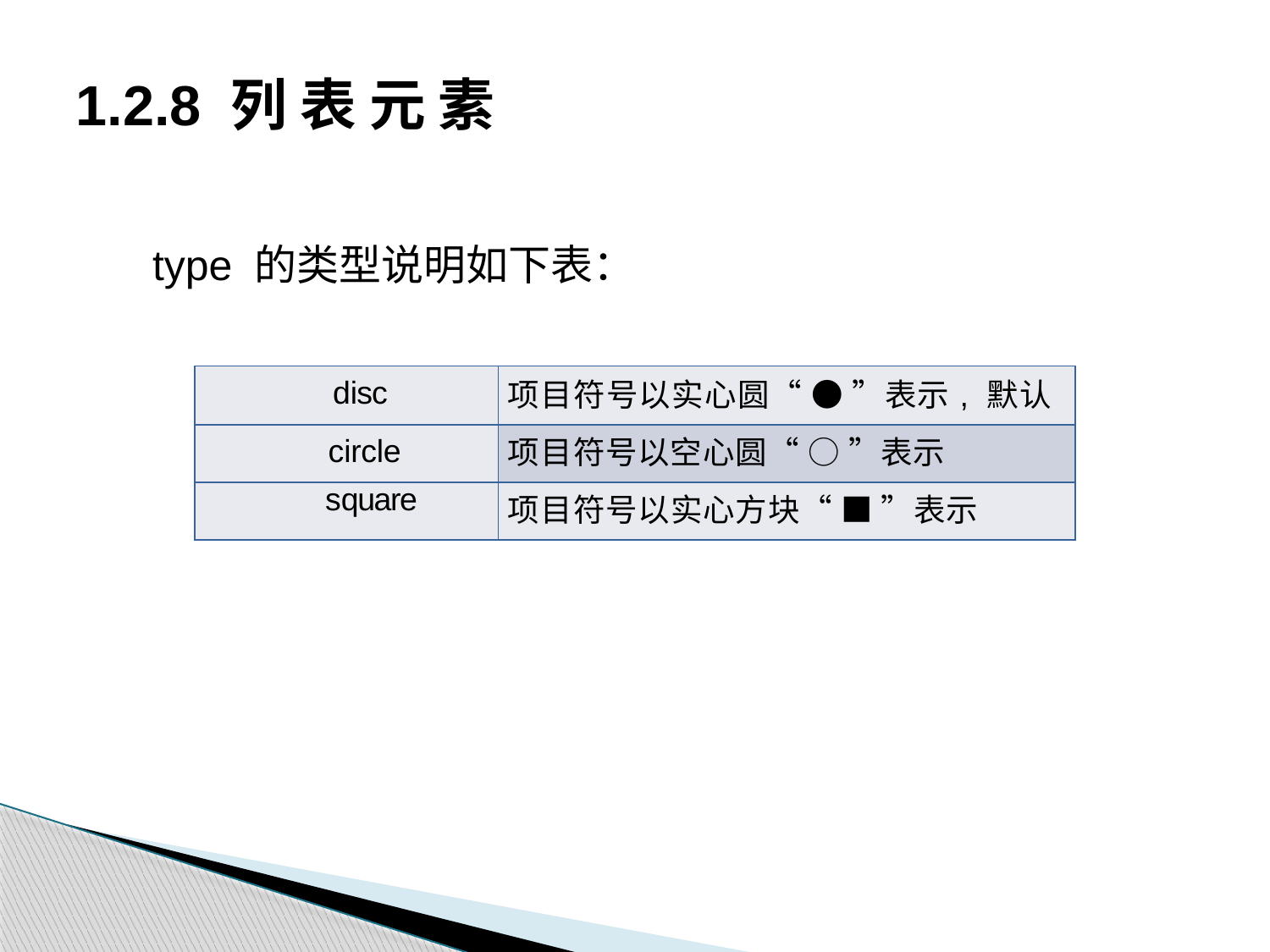

# 1.2.8 列 表 元 素
type 的类型说明如下表：
| disc | 项目符号以实心圆“ ● ”表示, 默认 |
| --- | --- |
| circle | 项目符号以空心圆“ ○ ”表示 |
| square | 项目符号以实心方块“ ■ ”表示 |